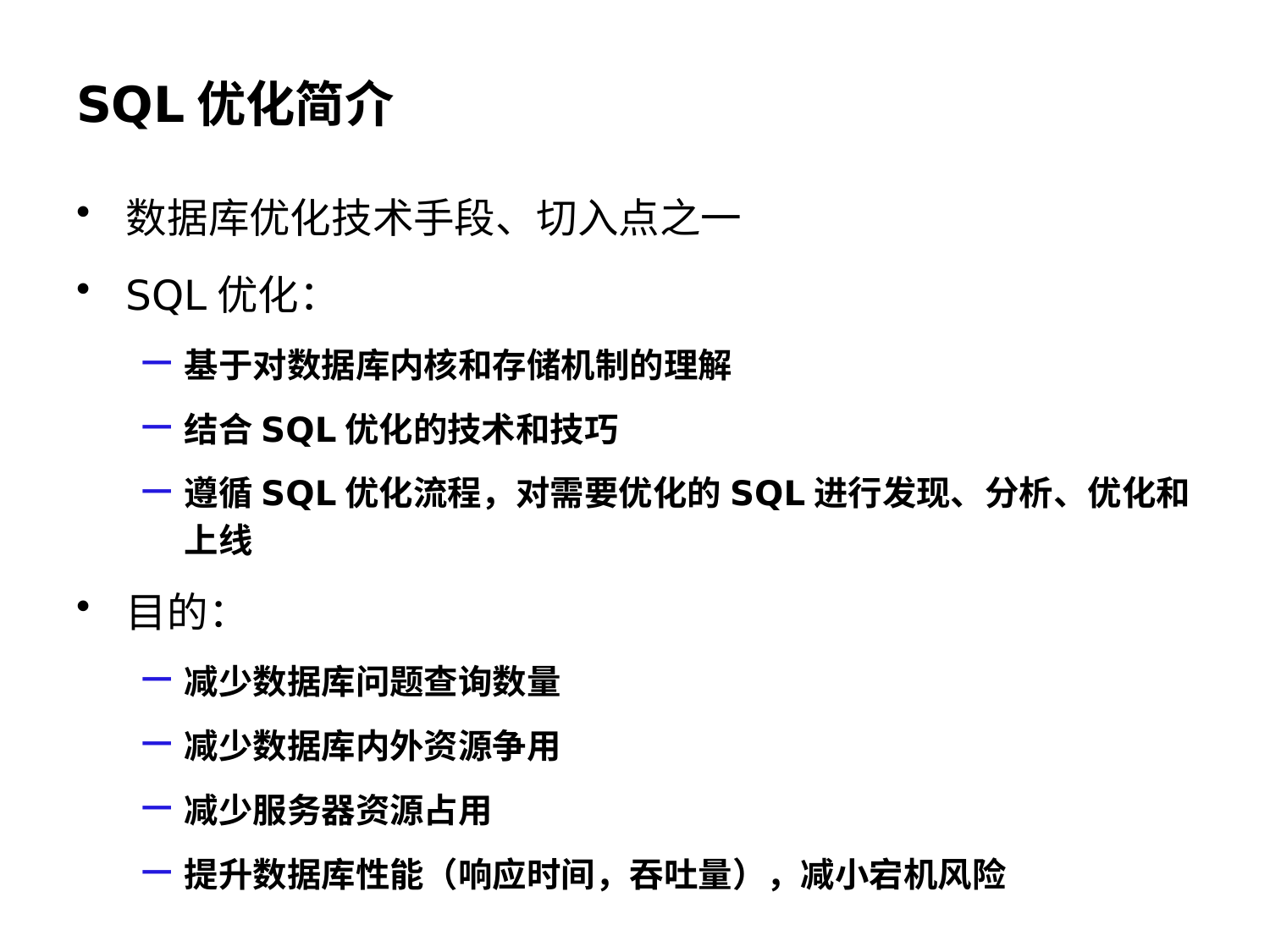

# SQL优化简介
数据库优化技术手段、切入点之一
SQL优化：
基于对数据库内核和存储机制的理解
结合SQL优化的技术和技巧
遵循SQL优化流程，对需要优化的SQL进行发现、分析、优化和上线
目的：
减少数据库问题查询数量
减少数据库内外资源争用
减少服务器资源占用
提升数据库性能（响应时间，吞吐量），减小宕机风险